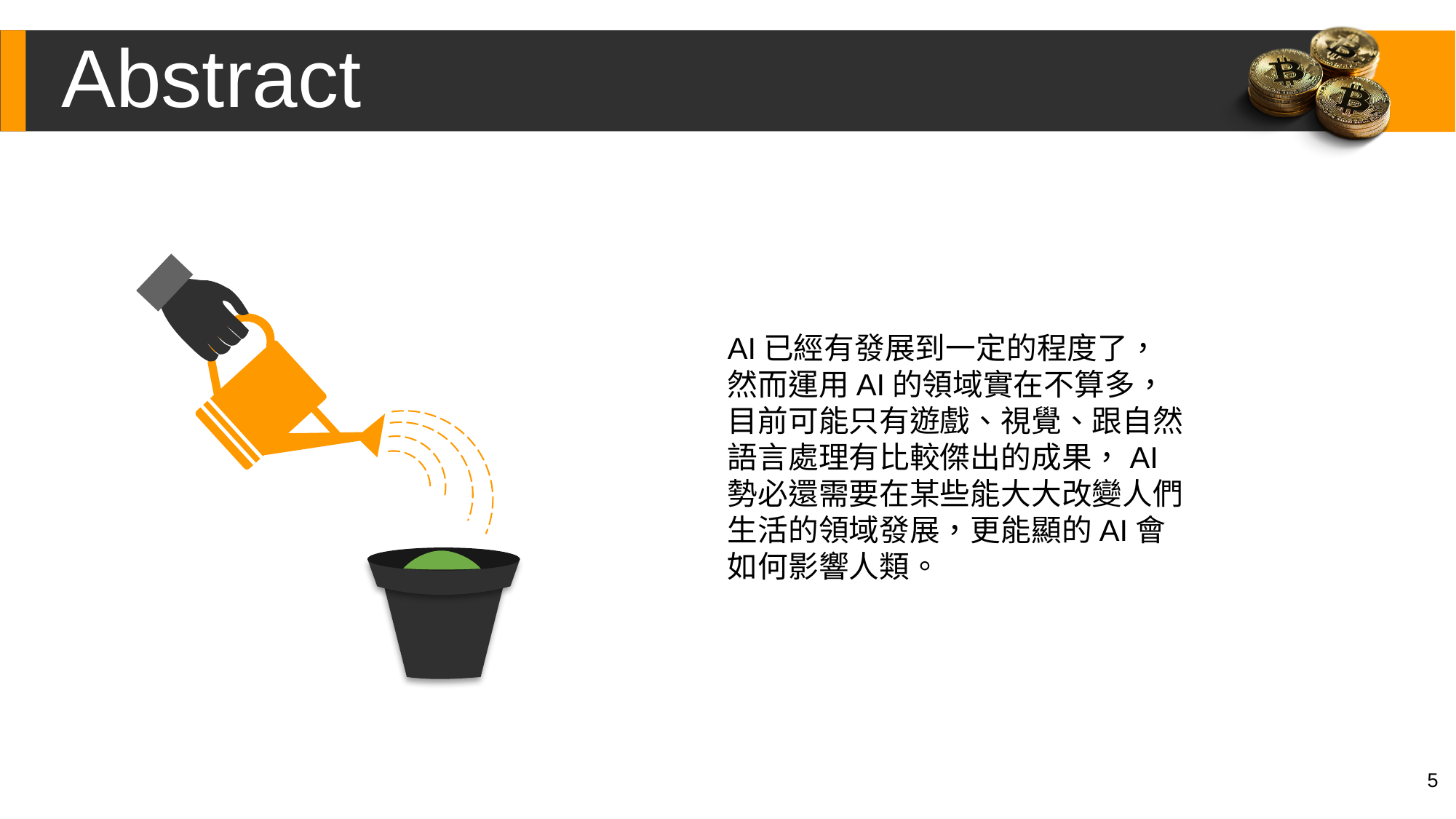

Abstract

AI已經有發展到一定的程度了，然而運用AI的領域實在不算多，目前可能只有遊戲、視覺、跟自然語言處理有比較傑出的成果，AI勢必還需要在某些能大大改變人們生活的領域發展，更能顯的AI會如何影響人類。

5